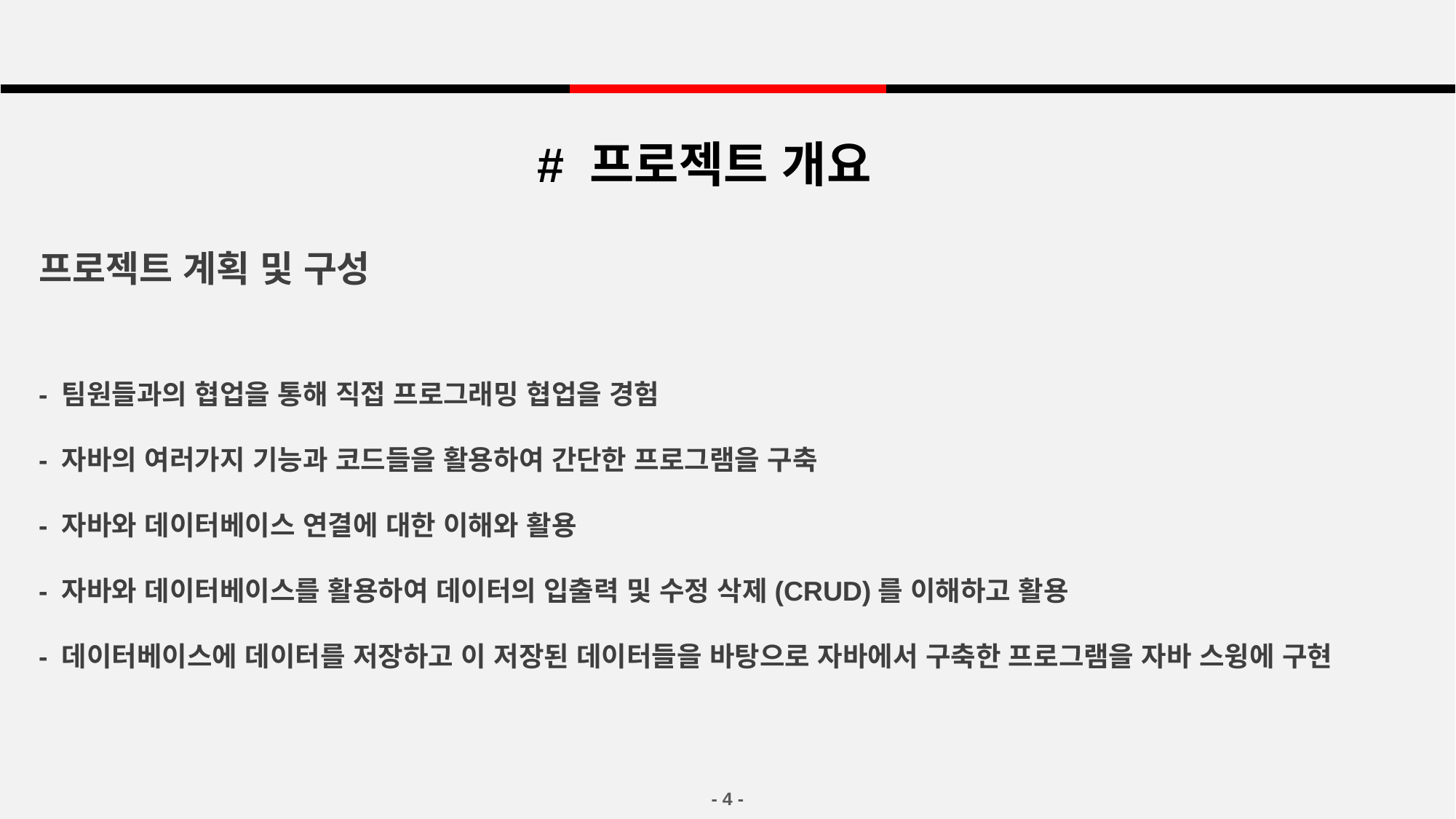

# 프로젝트 개요
프로젝트 계획 및 구성

- 팀원들과의 협업을 통해 직접 프로그래밍 협업을 경험

- 자바의 여러가지 기능과 코드들을 활용하여 간단한 프로그램을 구축

- 자바와 데이터베이스 연결에 대한 이해와 활용

- 자바와 데이터베이스를 활용하여 데이터의 입출력 및 수정 삭제(CRUD)를 이해하고 활용

- 데이터베이스에 데이터를 저장하고 이 저장된 데이터들을 바탕으로 자바에서 구축한 프로그램을 자바 스윙에 구현